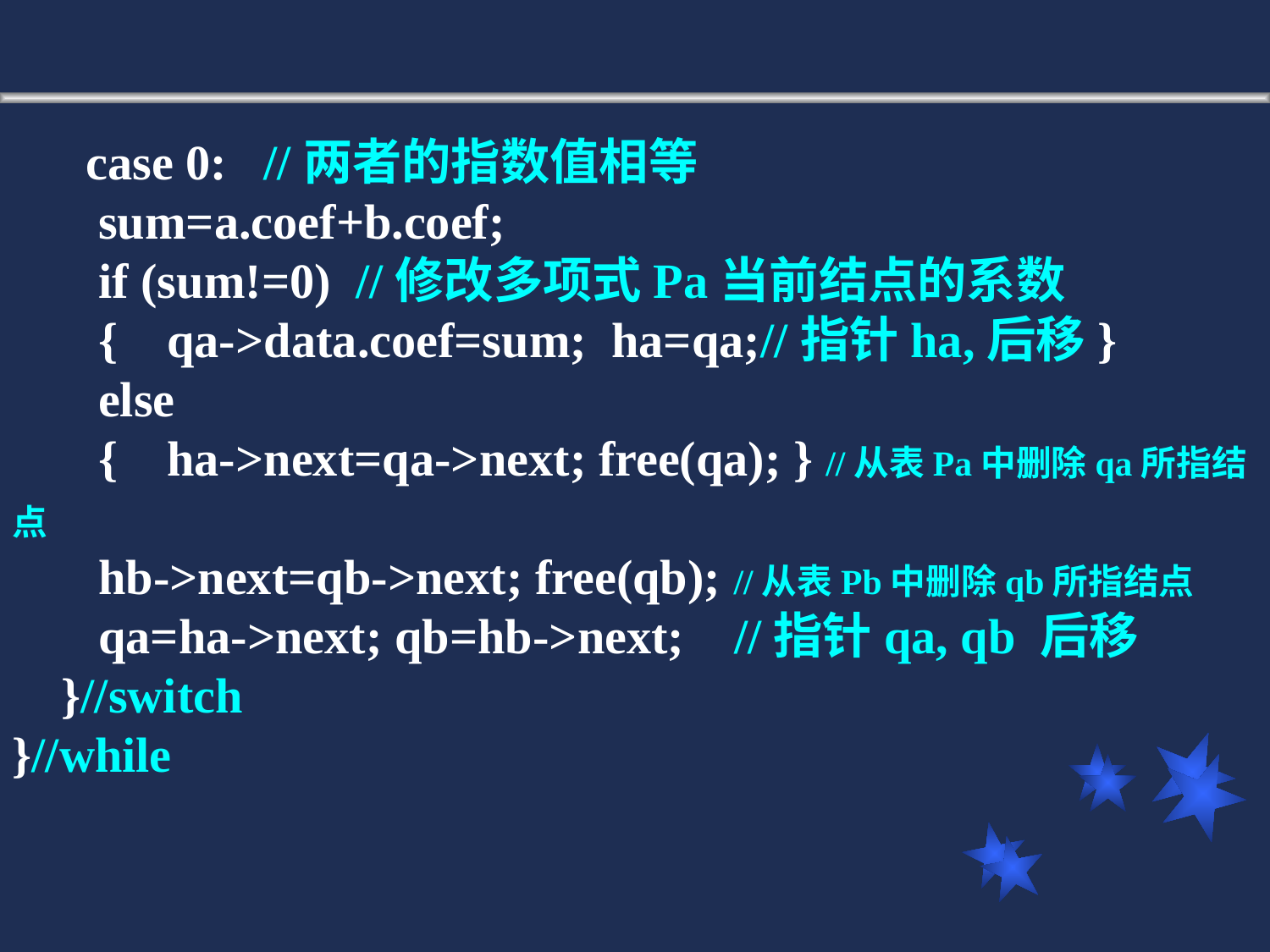

case 0:   //两者的指数值相等
       sum=a.coef+b.coef;
       if (sum!=0)  //修改多项式Pa当前结点的系数
       {    qa->data.coef=sum;  ha=qa;//指针ha,后移}
       else
       {    ha->next=qa->next; free(qa); } //从表Pa中删除qa所指结点
       hb->next=qb->next; free(qb); //从表Pb中删除qb所指结点
       qa=ha->next; qb=hb->next;    //指针qa, qb 后移
    }//switch
}//while